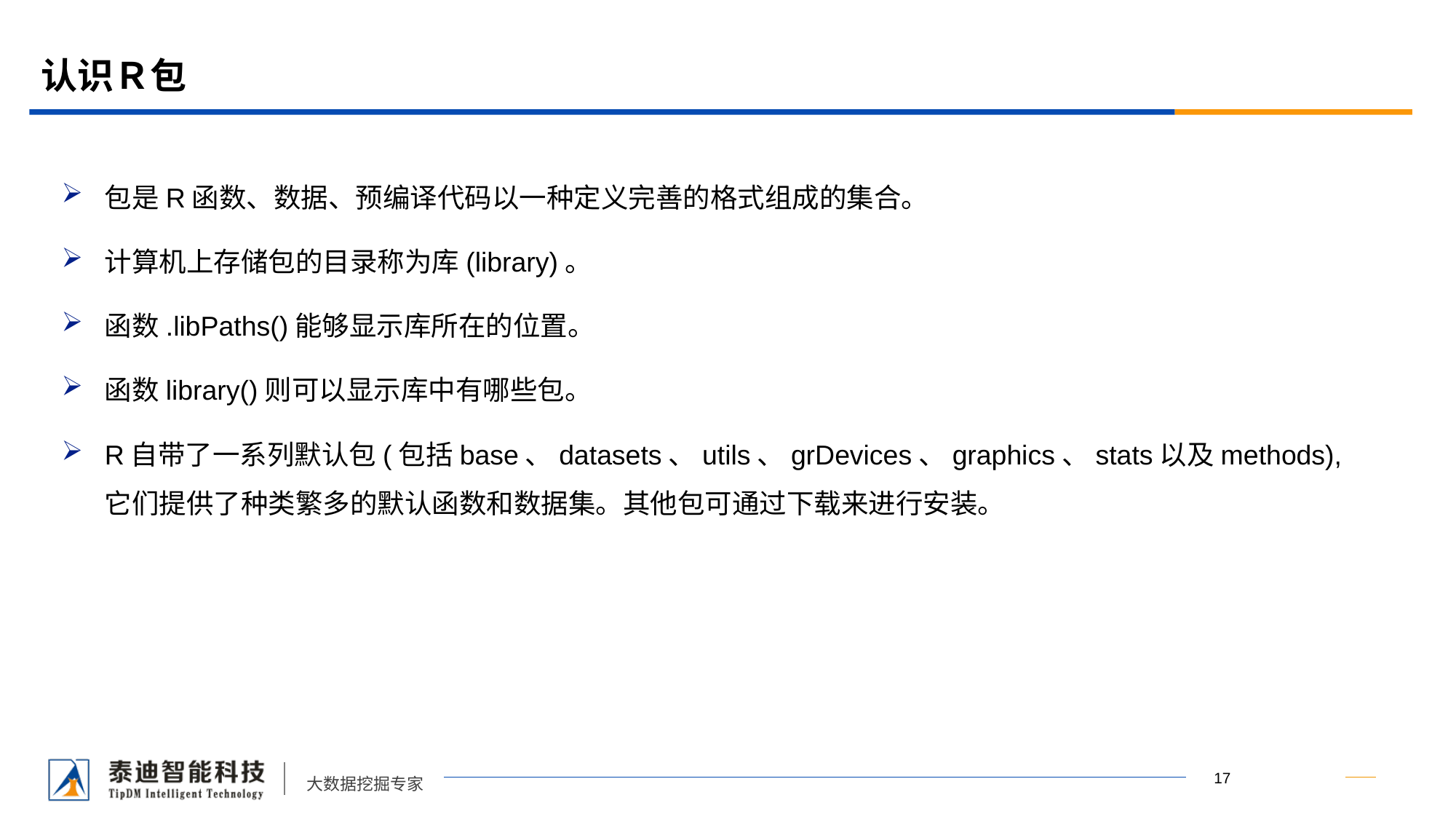

# 认识Ｒ包
包是R函数、数据、预编译代码以一种定义完善的格式组成的集合。
计算机上存储包的目录称为库(library)。
函数.libPaths()能够显示库所在的位置。
函数library()则可以显示库中有哪些包。
R自带了一系列默认包(包括base、datasets、utils、grDevices、graphics、stats以及methods),它们提供了种类繁多的默认函数和数据集。其他包可通过下载来进行安装。